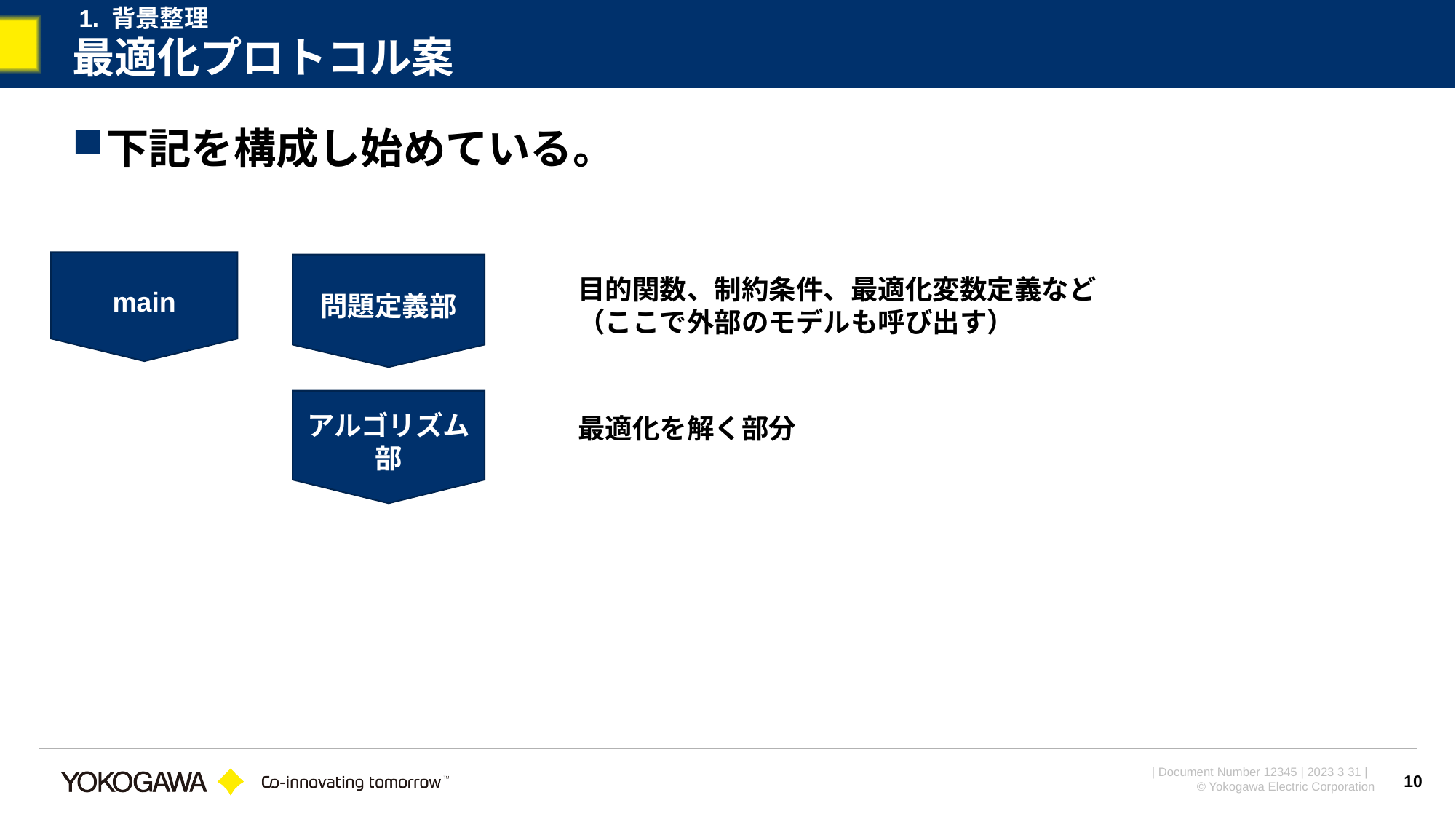

1. 背景整理
# 最適化プロトコル案
下記を構成し始めている。
main
問題定義部
目的関数、制約条件、最適化変数定義など
（ここで外部のモデルも呼び出す）
アルゴリズム部
最適化を解く部分
10